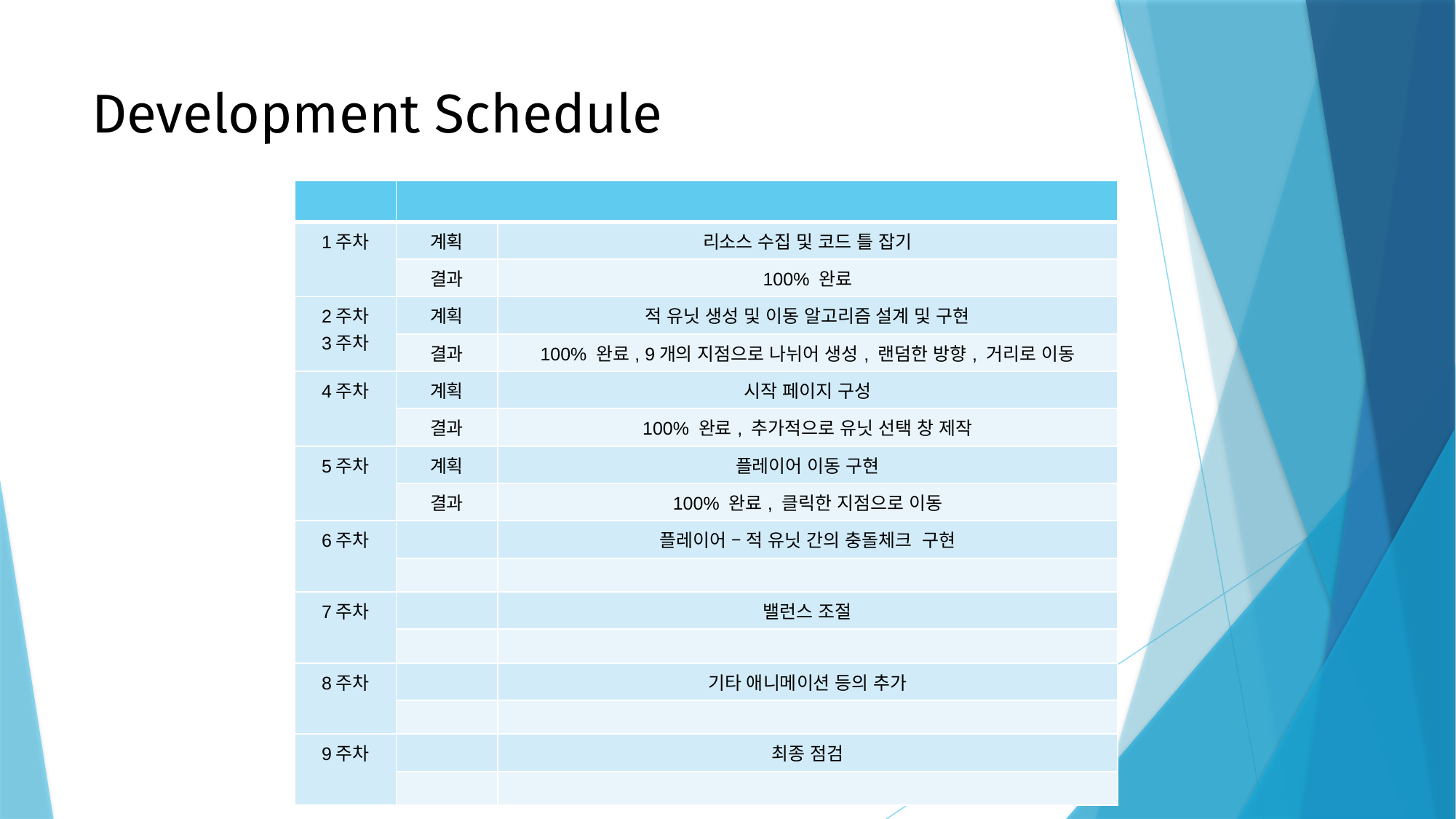

# Development Schedule
|  |  |  |
| --- | --- | --- |
| 1주차 | 계획 | 리소스 수집 및 코드 틀 잡기 |
|  | 결과 | 100% 완료 |
| 2주차 3주차 | 계획 | 적 유닛 생성 및 이동 알고리즘 설계 및 구현 |
|  | 결과 | 100% 완료, 9개의 지점으로 나뉘어 생성, 랜덤한 방향, 거리로 이동 |
| 4주차 | 계획 | 시작 페이지 구성 |
|  | 결과 | 100% 완료, 추가적으로 유닛 선택 창 제작 |
| 5주차 | 계획 | 플레이어 이동 구현 |
|  | 결과 | 100% 완료, 클릭한 지점으로 이동 |
| 6주차 |  | 플레이어 – 적 유닛 간의 충돌체크 구현 |
|  |  |  |
| 7주차 |  | 밸런스 조절 |
|  |  |  |
| 8주차 |  | 기타 애니메이션 등의 추가 |
|  |  |  |
| 9주차 |  | 최종 점검 |
|  |  |  |